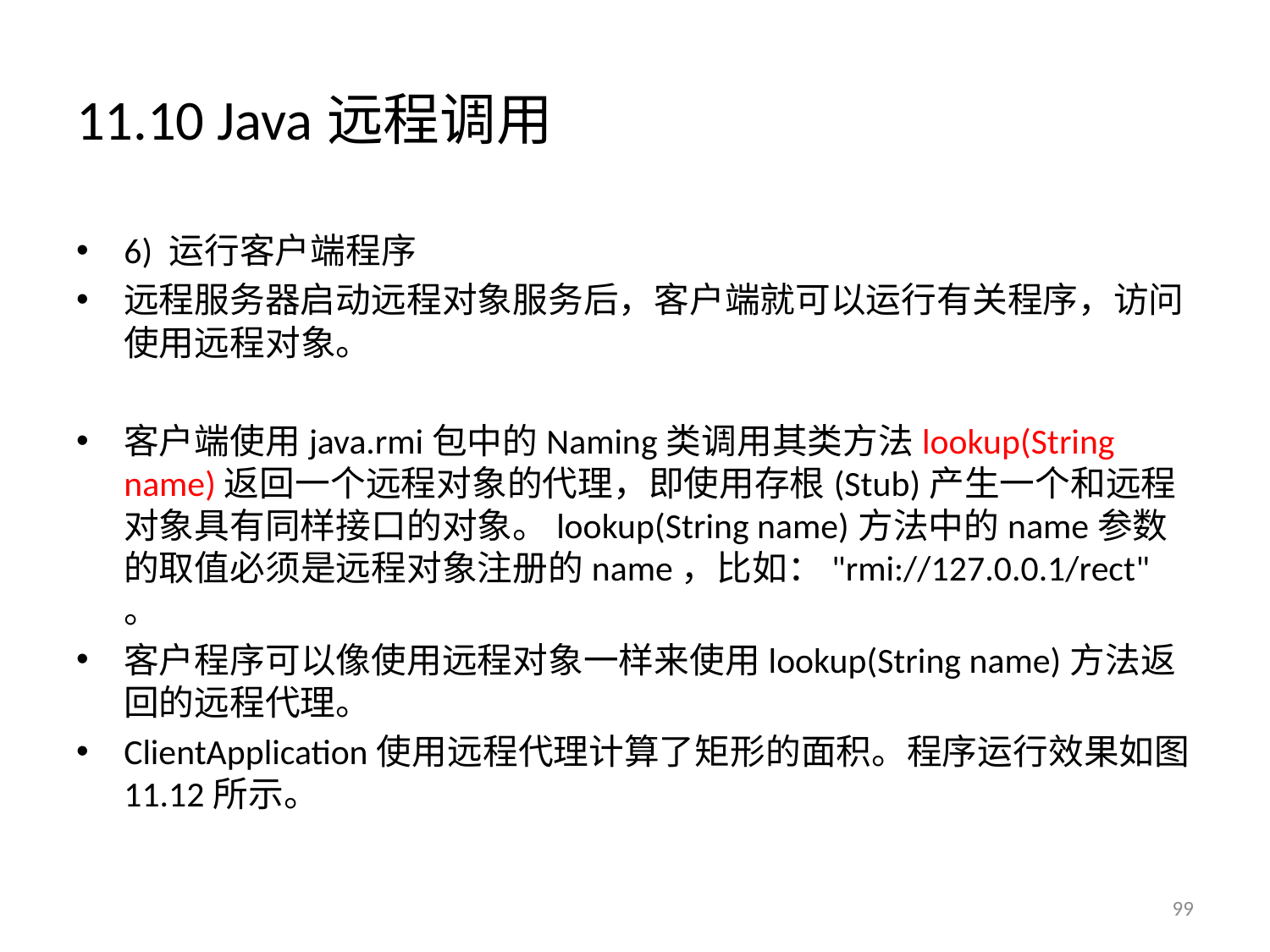

# 11.10 Java远程调用
6) 运行客户端程序
远程服务器启动远程对象服务后，客户端就可以运行有关程序，访问使用远程对象。

客户端使用java.rmi包中的Naming类调用其类方法lookup(String name)返回一个远程对象的代理，即使用存根(Stub)产生一个和远程对象具有同样接口的对象。lookup(String name)方法中的name参数的取值必须是远程对象注册的name，比如："rmi://127.0.0.1/rect"。
客户程序可以像使用远程对象一样来使用lookup(String name)方法返回的远程代理。
ClientApplication使用远程代理计算了矩形的面积。程序运行效果如图11.12所示。
99